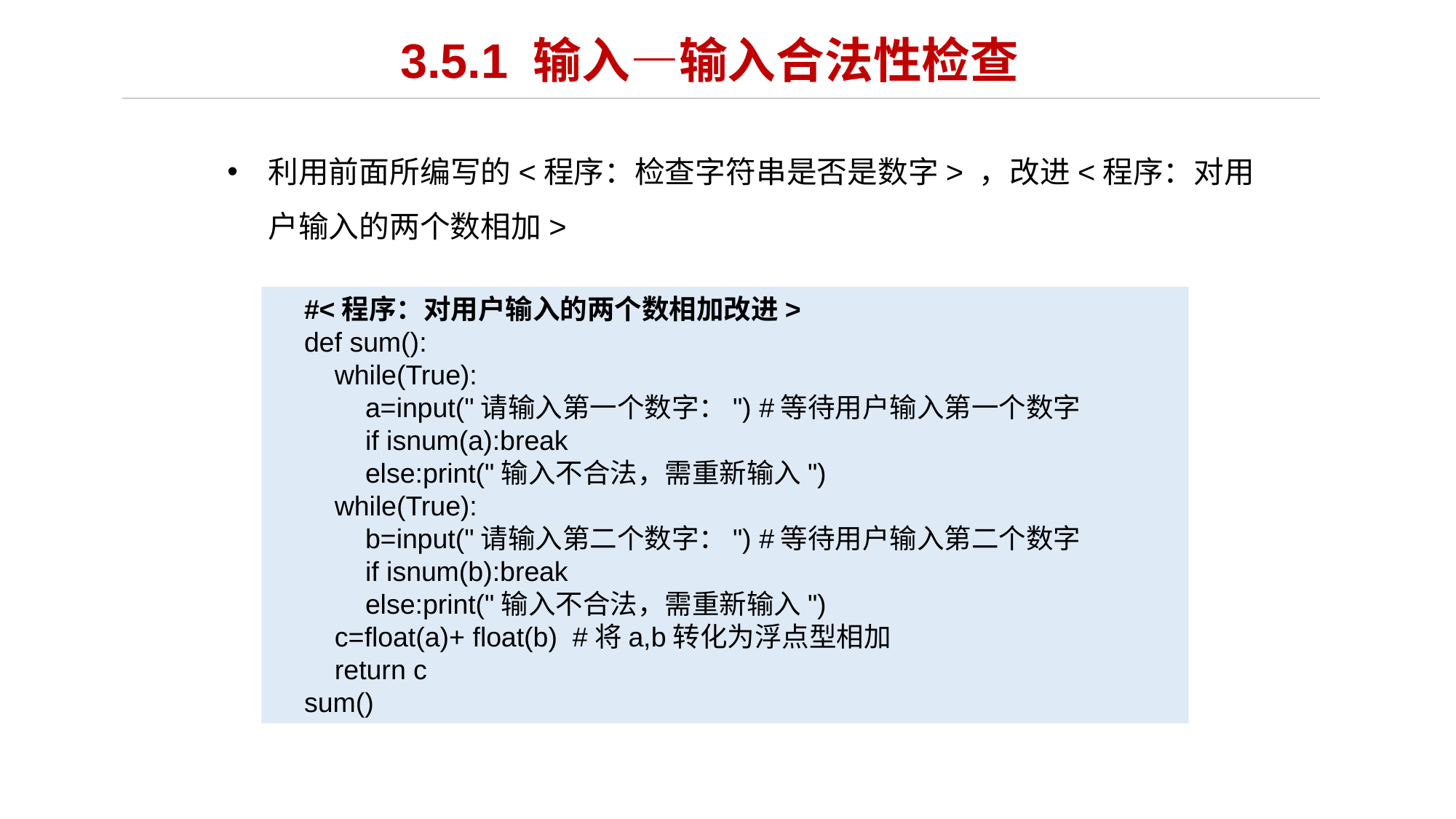

# 3.5.1 输入—输入合法性检查
利用前面所编写的<程序：检查字符串是否是数字> ，改进<程序：对用户输入的两个数相加>
#<程序：对用户输入的两个数相加改进>
def sum():
    while(True):
        a=input("请输入第一个数字：") #等待用户输入第一个数字
        if isnum(a):break
        else:print("输入不合法，需重新输入")
    while(True):
        b=input("请输入第二个数字：") #等待用户输入第二个数字
        if isnum(b):break
        else:print("输入不合法，需重新输入")
    c=float(a)+ float(b)  #将a,b转化为浮点型相加
    return c
sum()